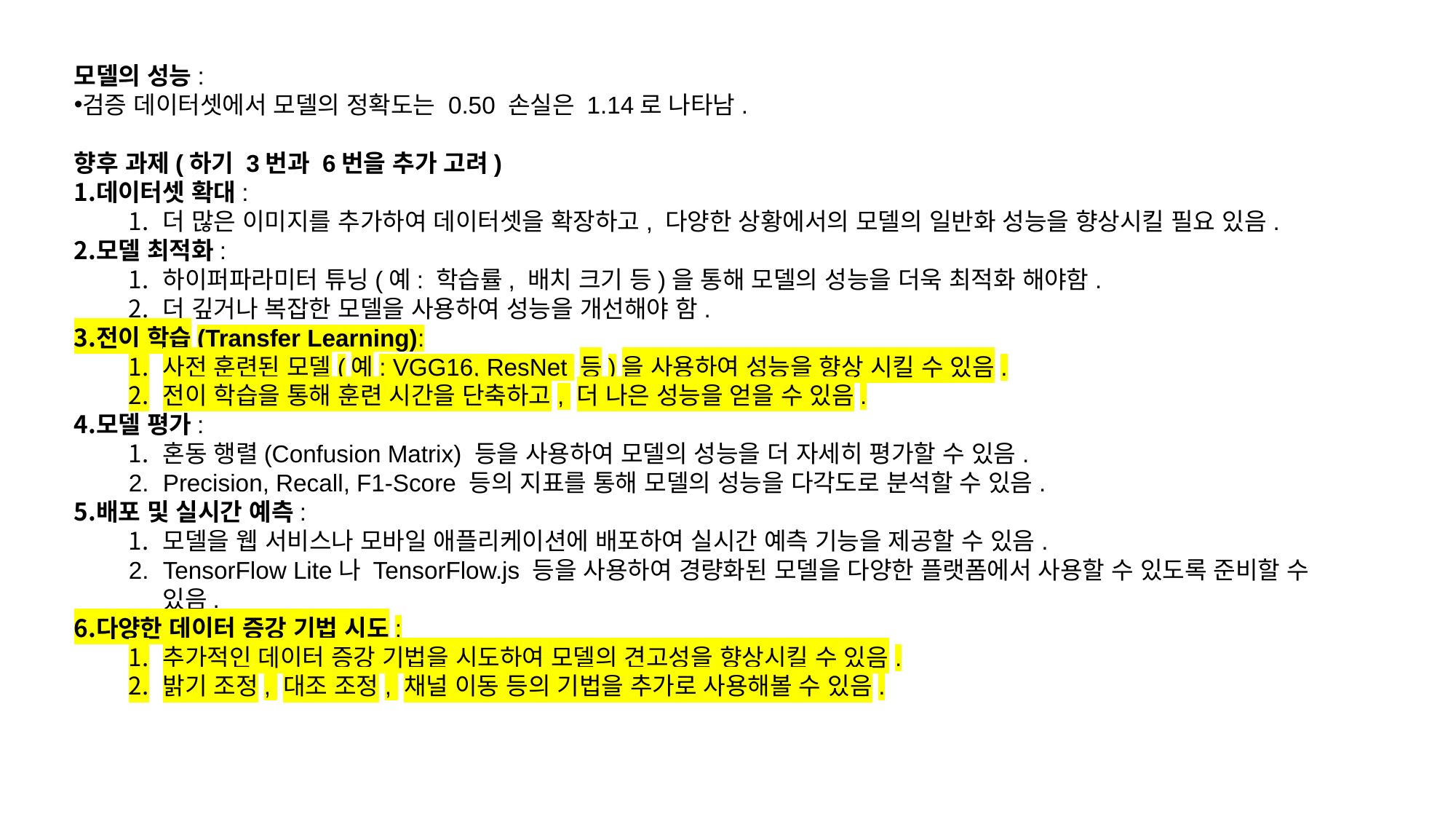

모델의 성능:
검증 데이터셋에서 모델의 정확도는 0.50 손실은 1.14로 나타남.

향후 과제(하기 3번과 6번을 추가 고려)
데이터셋 확대:
더 많은 이미지를 추가하여 데이터셋을 확장하고, 다양한 상황에서의 모델의 일반화 성능을 향상시킬 필요 있음.
모델 최적화:
하이퍼파라미터 튜닝(예: 학습률, 배치 크기 등)을 통해 모델의 성능을 더욱 최적화 해야함.
더 깊거나 복잡한 모델을 사용하여 성능을 개선해야 함.
전이 학습(Transfer Learning):
사전 훈련된 모델(예: VGG16, ResNet 등)을 사용하여 성능을 향상 시킬 수 있음.
전이 학습을 통해 훈련 시간을 단축하고, 더 나은 성능을 얻을 수 있음.
모델 평가:
혼동 행렬(Confusion Matrix) 등을 사용하여 모델의 성능을 더 자세히 평가할 수 있음.
Precision, Recall, F1-Score 등의 지표를 통해 모델의 성능을 다각도로 분석할 수 있음.
배포 및 실시간 예측:
모델을 웹 서비스나 모바일 애플리케이션에 배포하여 실시간 예측 기능을 제공할 수 있음.
TensorFlow Lite나 TensorFlow.js 등을 사용하여 경량화된 모델을 다양한 플랫폼에서 사용할 수 있도록 준비할 수 있음.
다양한 데이터 증강 기법 시도:
추가적인 데이터 증강 기법을 시도하여 모델의 견고성을 향상시킬 수 있음.
밝기 조정, 대조 조정, 채널 이동 등의 기법을 추가로 사용해볼 수 있음.